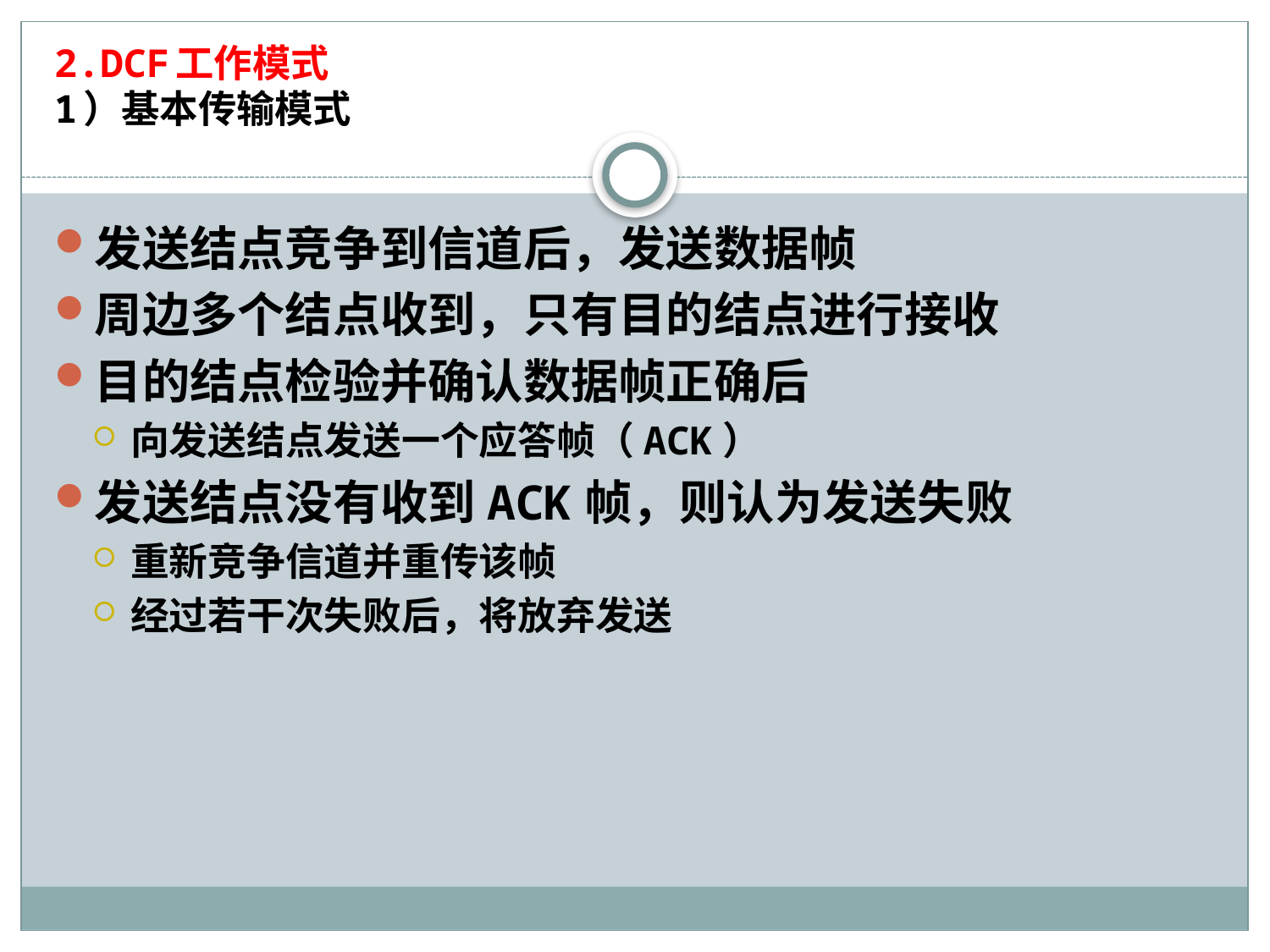

# 2.DCF工作模式 1）基本传输模式
发送结点竞争到信道后，发送数据帧
周边多个结点收到，只有目的结点进行接收
目的结点检验并确认数据帧正确后
向发送结点发送一个应答帧（ACK）
发送结点没有收到ACK帧，则认为发送失败
重新竞争信道并重传该帧
经过若干次失败后，将放弃发送